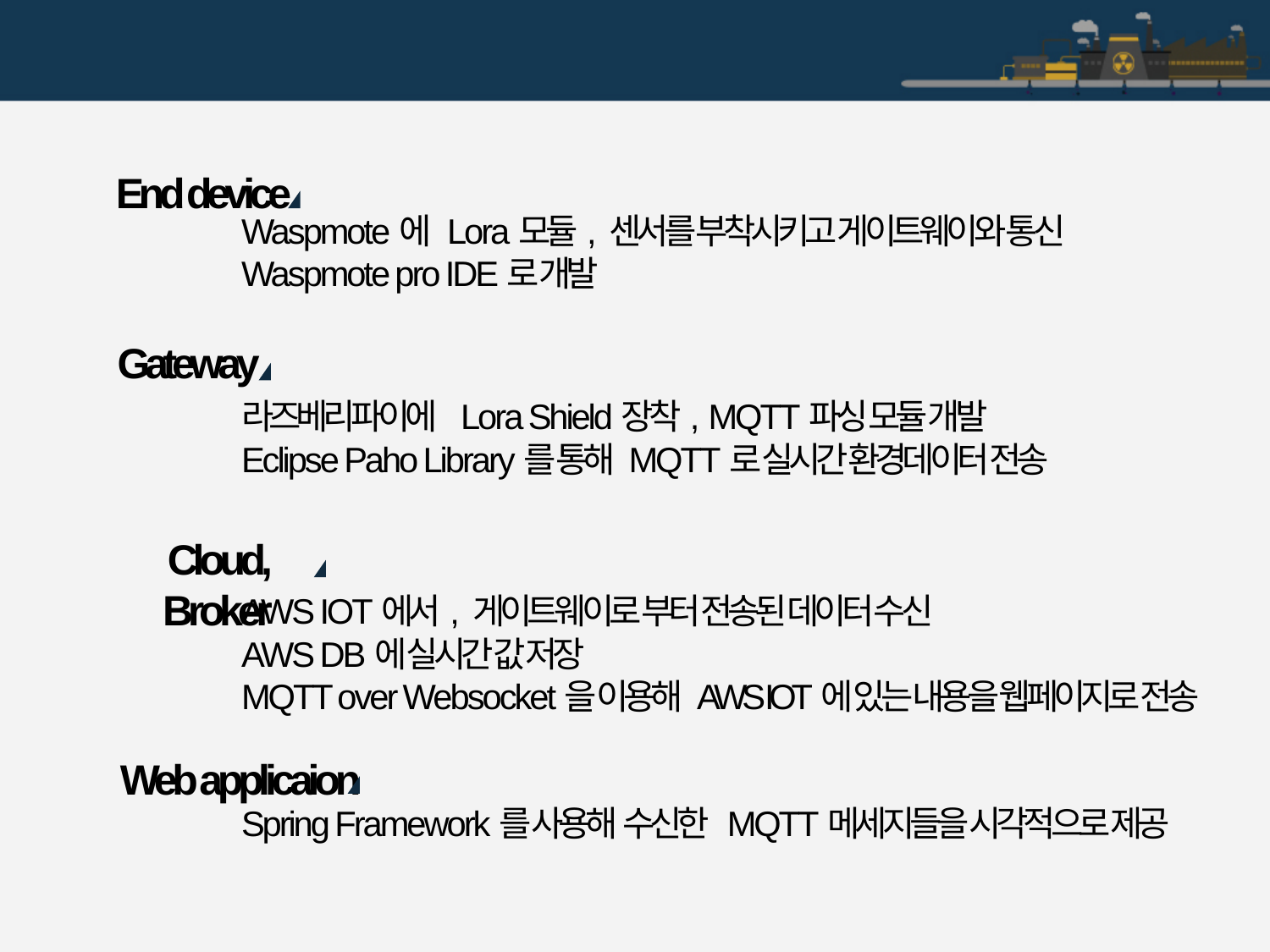

4  개발 방법
End device

	Waspmote에 Lora모듈, 센서를 부착시키고 게이트웨이와 통신
	Waspmote pro IDE로 개발

	라즈베리파이에  Lora Shield장착,  MQTT파싱 모듈 개발
	Eclipse Paho Library를 통해 MQTT로 실시간 환경데이터 전송

	AWS IOT에서, 게이트웨이로 부터 전송된 데이터 수신
	AWS DB에 실시간 값 저장
	MQTT over Websocket을 이용해 AWS IOT에 있는 내용을 웹페이지로 전송

	Spring Framework를 사용해  수신한  MQTT메세지들을 시각적으로 제공

Gateway

Cloud, Broker

Web applicaion